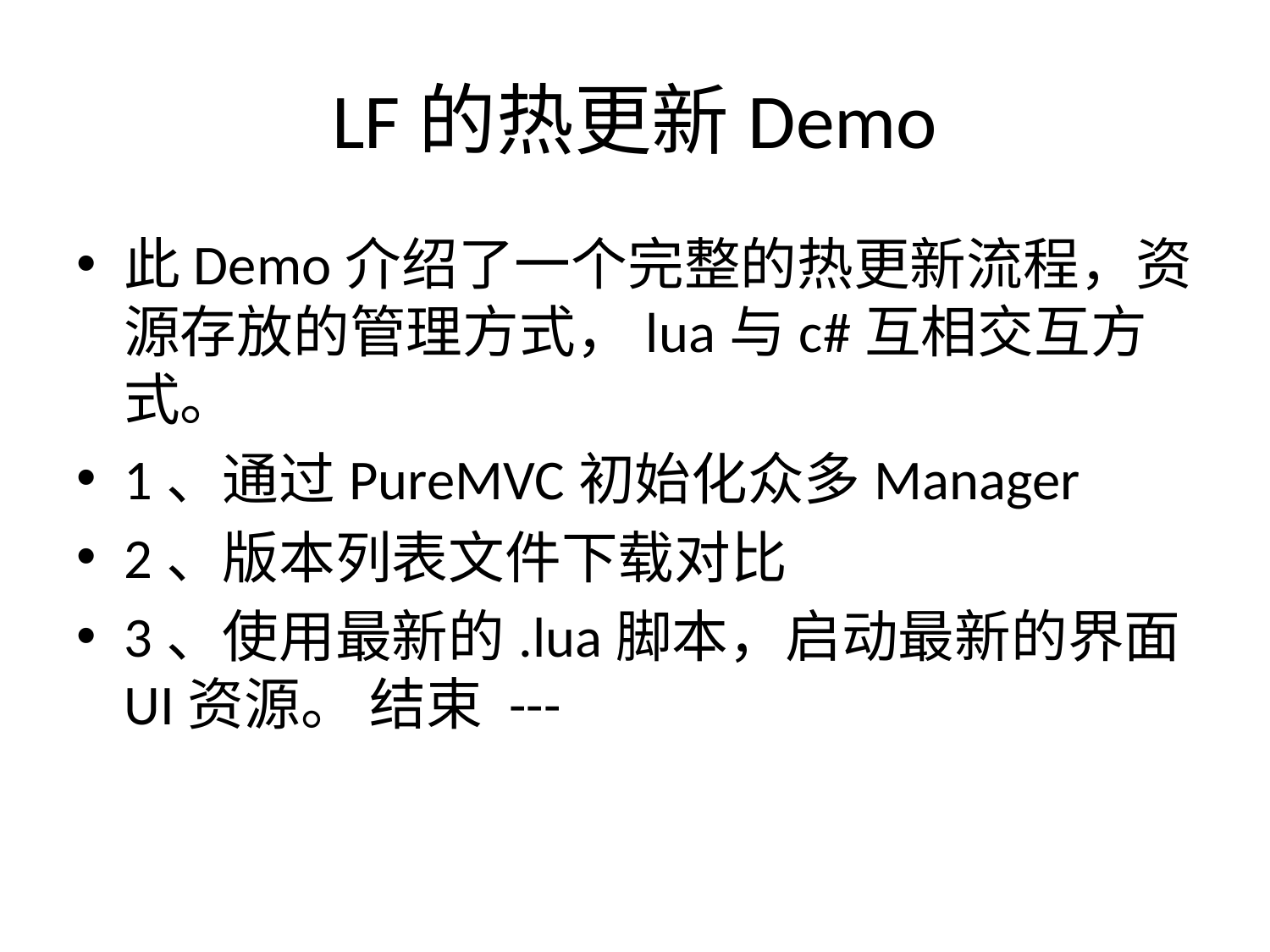

# LF的热更新Demo
此Demo介绍了一个完整的热更新流程，资源存放的管理方式，lua与c#互相交互方式。
1、通过PureMVC初始化众多Manager
2、版本列表文件下载对比
3、使用最新的.lua脚本，启动最新的界面UI资源。 结束 ---